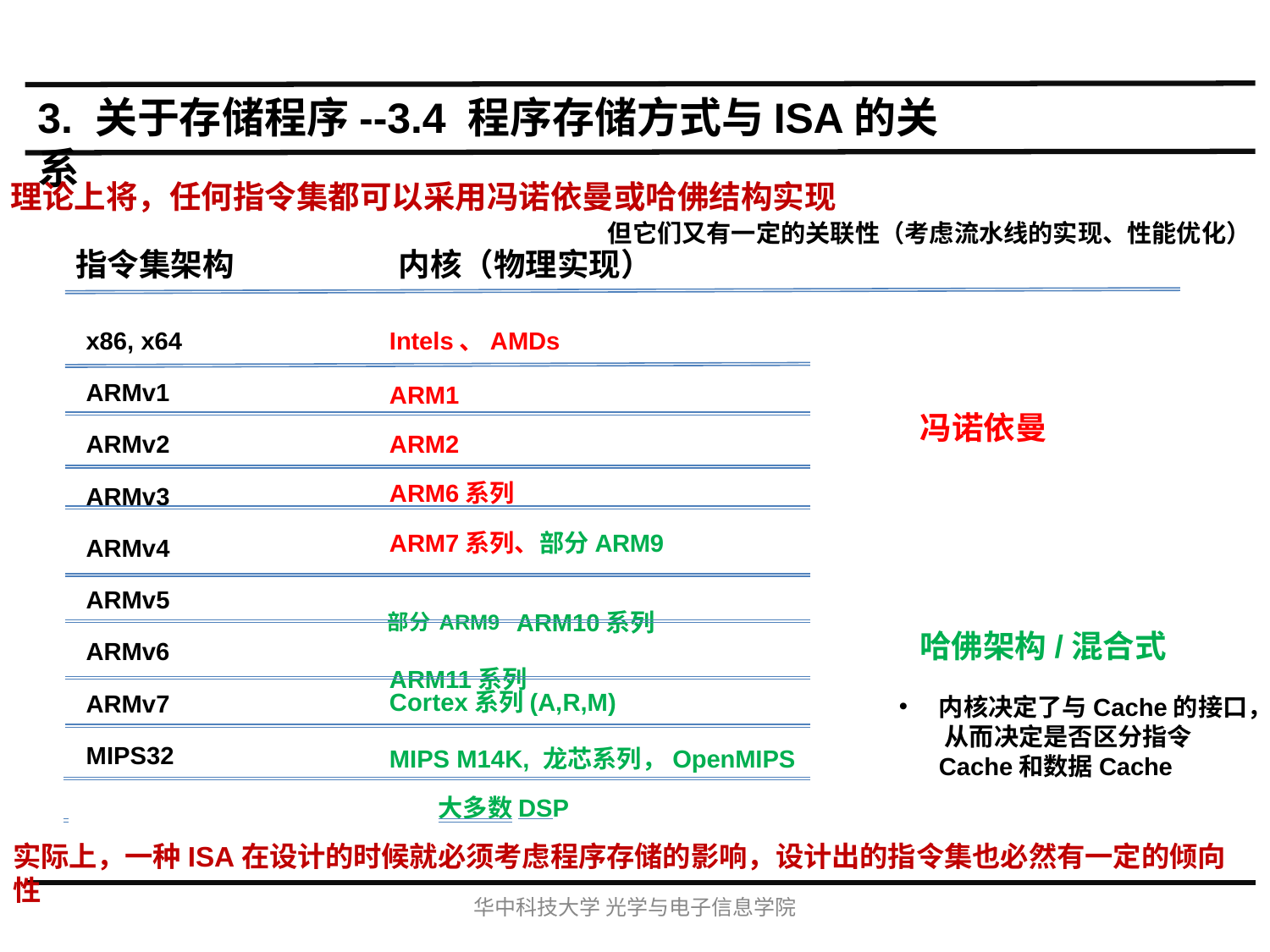

# 3. 关于存储程序--3.4 程序存储方式与ISA的关系
理论上将，任何指令集都可以采用冯诺依曼或哈佛结构实现
但它们又有一定的关联性（考虑流水线的实现、性能优化）
指令集架构	内核（物理实现）

Intels、AMDs
ARM1
x86, x64
ARMv1

冯诺依曼

ARMv2
ARM2

ARM6系列
ARMv3

ARM7系列、部分ARM9
部分ARM9	ARM10系列  ARM11系列
ARMv4

ARMv5

哈佛架构/混合式
内核决定了与Cache的接口， 从而决定是否区分指令 Cache和数据Cache
ARMv6

Cortex系列(A,R,M)
ARMv7

MIPS32
MIPS M14K, 龙芯系列，OpenMIPS
 	大多数DSP
实际上，一种ISA在设计的时候就必须考虑程序存储的影响，设计出的指令集也必然有一定的倾向性

华中科技大学光学与电子信息学院